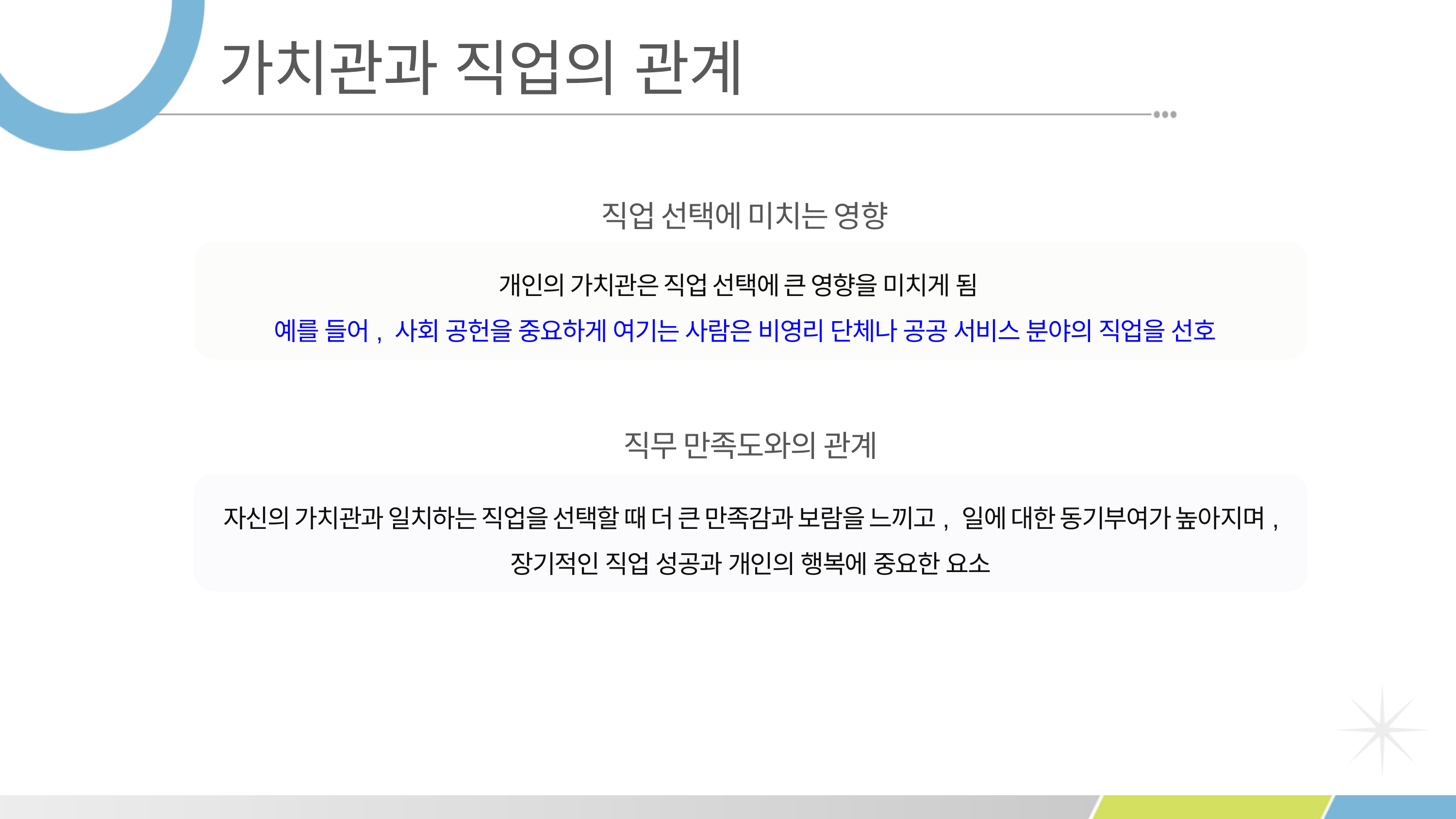

가치관과 직업의 관계
직업 선택에 미치는 영향

개인의 가치관은 직업 선택에 큰 영향을 미치게 됨
 예를 들어, 사회 공헌을 중요하게 여기는 사람은 비영리 단체나 공공 서비스 분야의 직업을 선호
직무 만족도와의 관계
자신의 가치관과 일치하는 직업을 선택할 때 더 큰 만족감과 보람을 느끼고, 일에 대한 동기부여가 높아지며, 장기적인 직업 성공과 개인의 행복에 중요한 요소